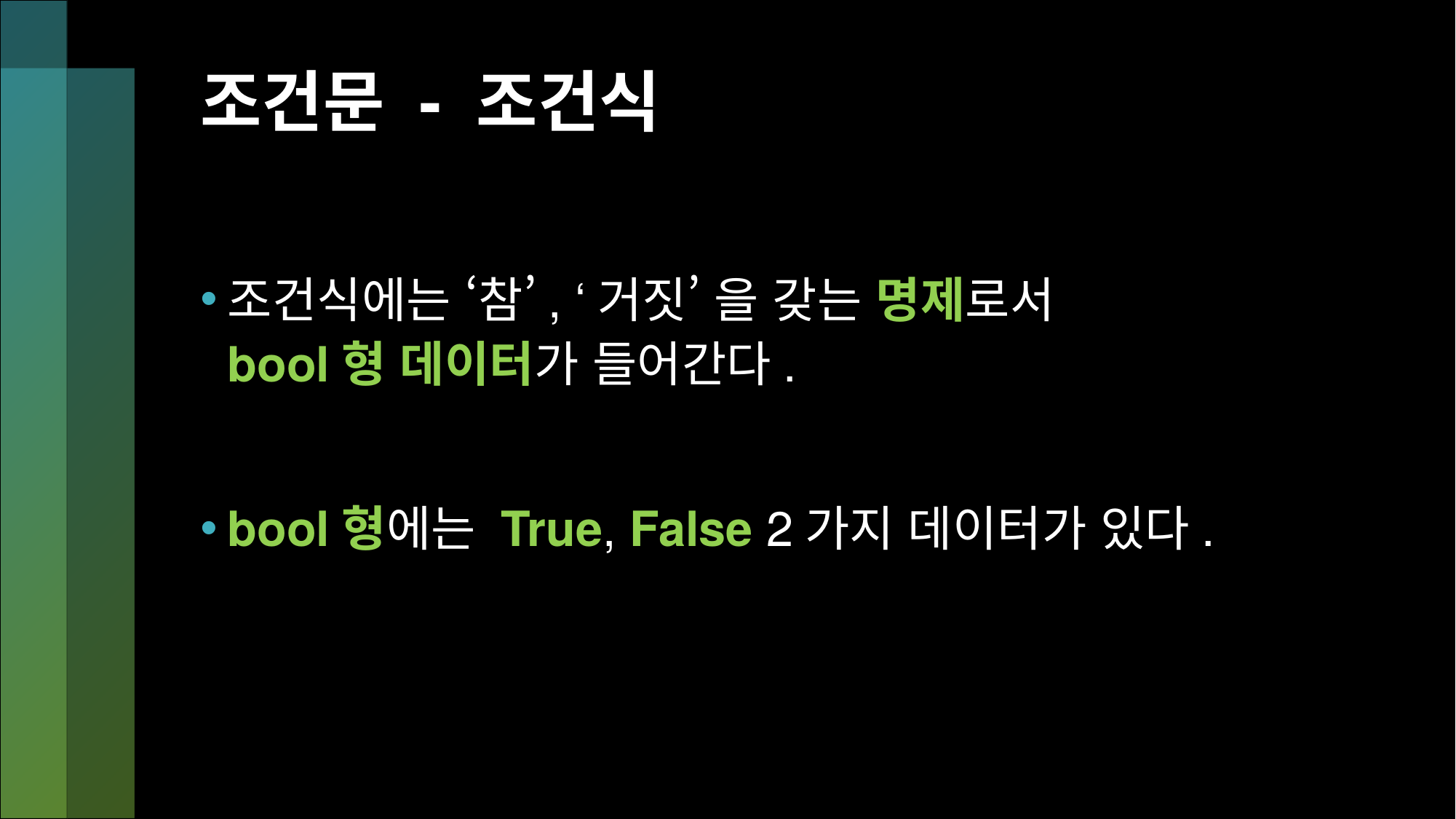

# 조건문 - 조건식
조건식에는 ‘참’, ‘거짓’ 을 갖는 명제로서
bool형 데이터가 들어간다.

bool형에는 True, False 2가지 데이터가 있다.